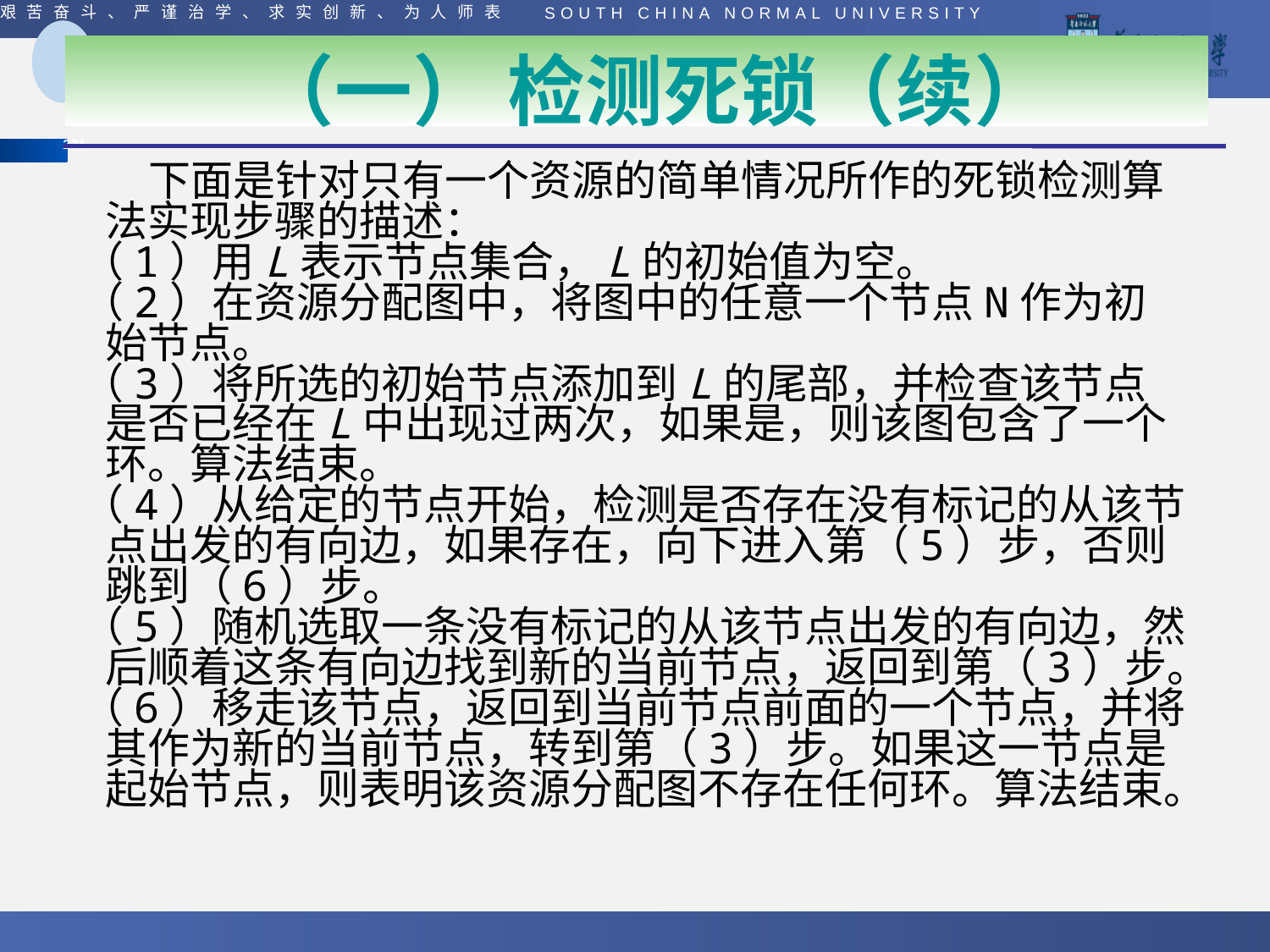

#
 （一） 检测死锁（续）
      下面是针对只有一个资源的简单情况所作的死锁检测算法实现步骤的描述：
（1）用L表示节点集合，L的初始值为空。
（2）在资源分配图中，将图中的任意一个节点N作为初始节点。
（3）将所选的初始节点添加到L的尾部，并检查该节点是否已经在L中出现过两次，如果是，则该图包含了一个环。算法结束。
（4）从给定的节点开始，检测是否存在没有标记的从该节点出发的有向边，如果存在，向下进入第（5）步，否则跳到（6）步。
（5）随机选取一条没有标记的从该节点出发的有向边，然后顺着这条有向边找到新的当前节点，返回到第（3）步。
（6）移走该节点，返回到当前节点前面的一个节点，并将其作为新的当前节点，转到第（3）步。如果这一节点是起始节点，则表明该资源分配图不存在任何环。算法结束。

274